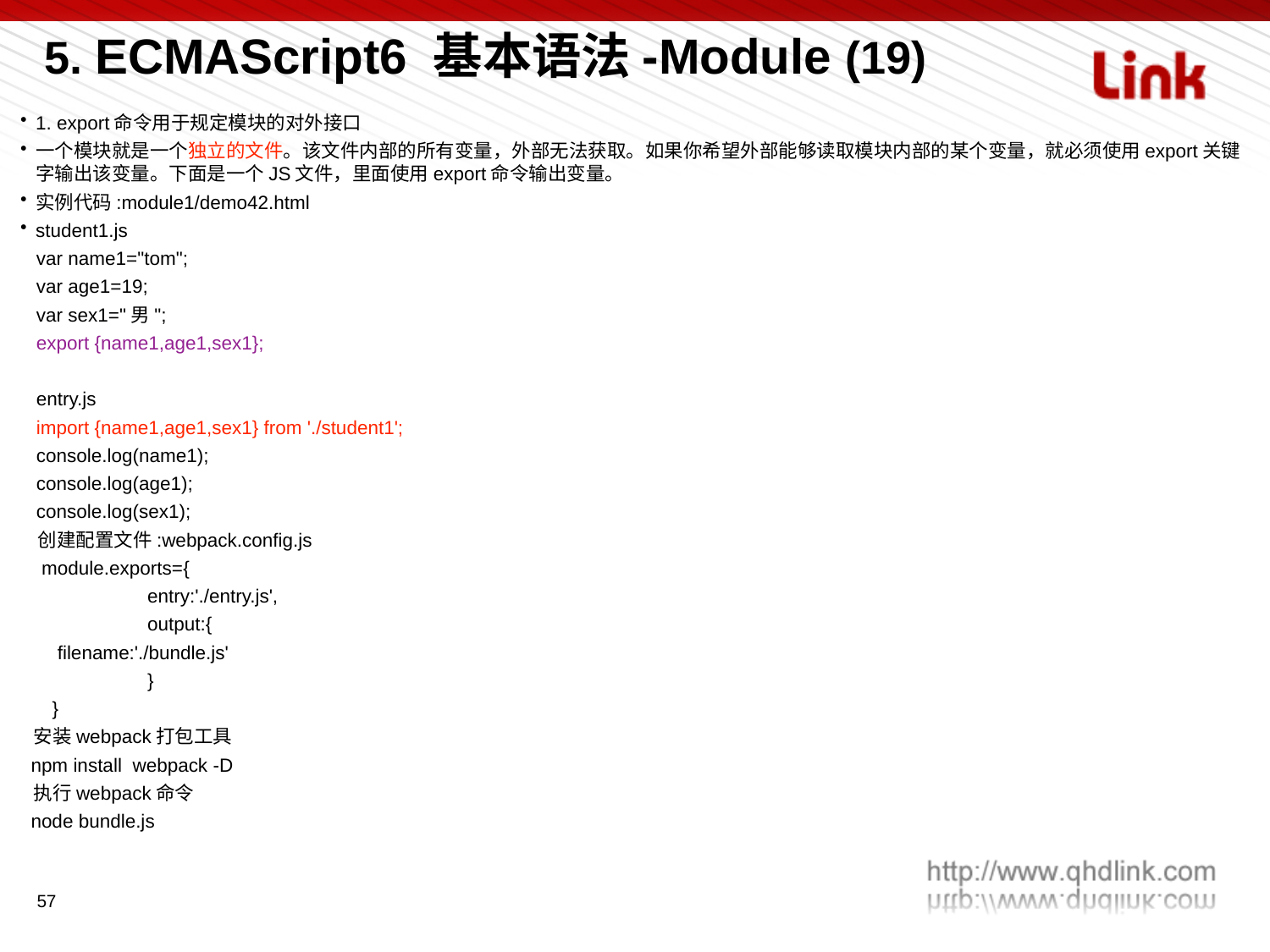

5. ECMAScript6 基本语法-Module (19)
1. export命令用于规定模块的对外接口
一个模块就是一个独立的文件。该文件内部的所有变量，外部无法获取。如果你希望外部能够读取模块内部的某个变量，就必须使用export关键字输出该变量。下面是一个JS文件，里面使用export命令输出变量。
实例代码:module1/demo42.html
student1.js
   var name1="tom";
   var age1=19;
   var sex1="男";
   export {name1,age1,sex1};

   entry.js
   import {name1,age1,sex1} from './student1';
   console.log(name1);
   console.log(age1);
   console.log(sex1);
   创建配置文件:webpack.config.js
    module.exports={
	entry:'./entry.js',
	output:{
       filename:'./bundle.js'
	}
      }
  安装webpack打包工具
  npm install  webpack -D
  执行webpack命令
  node bundle.js
57